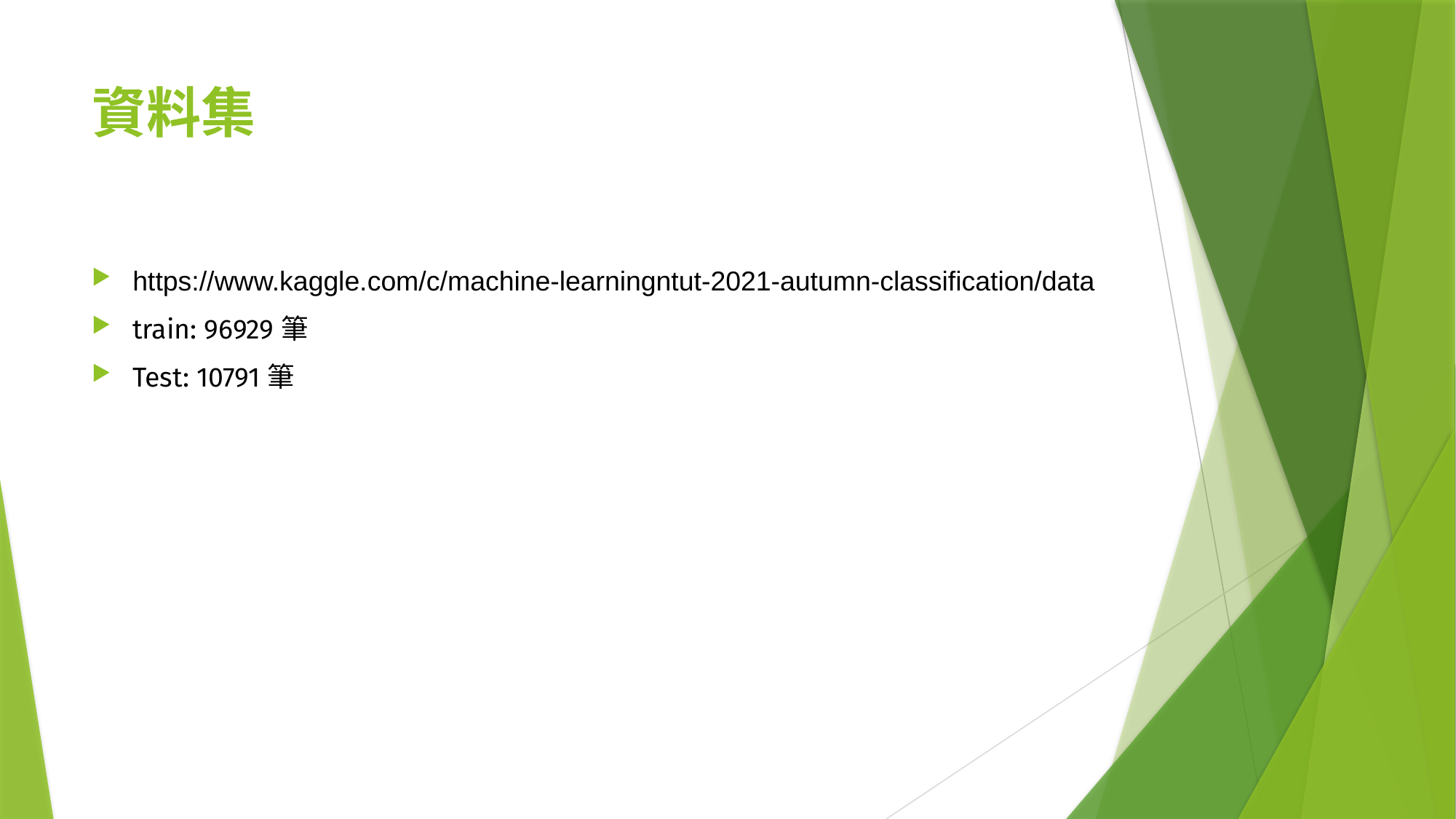

# 資料集
https://www.kaggle.com/c/machine-learningntut-2021-autumn-classification/data
train: 96929筆
Test: 10791筆